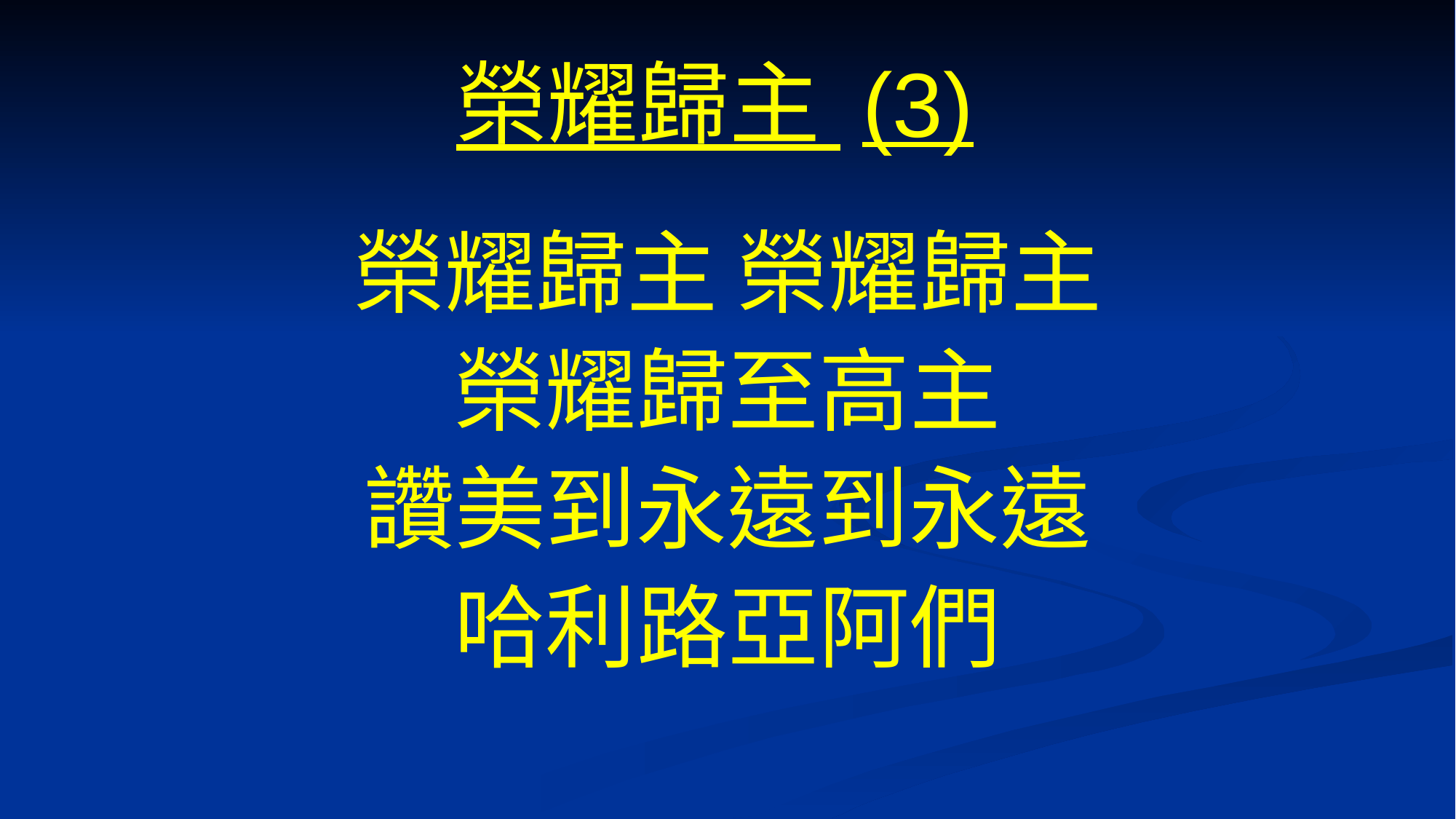

# 榮耀歸主 (3)
榮耀歸主 榮耀歸主
榮耀歸至高主
讚美到永遠到永遠
哈利路亞阿們